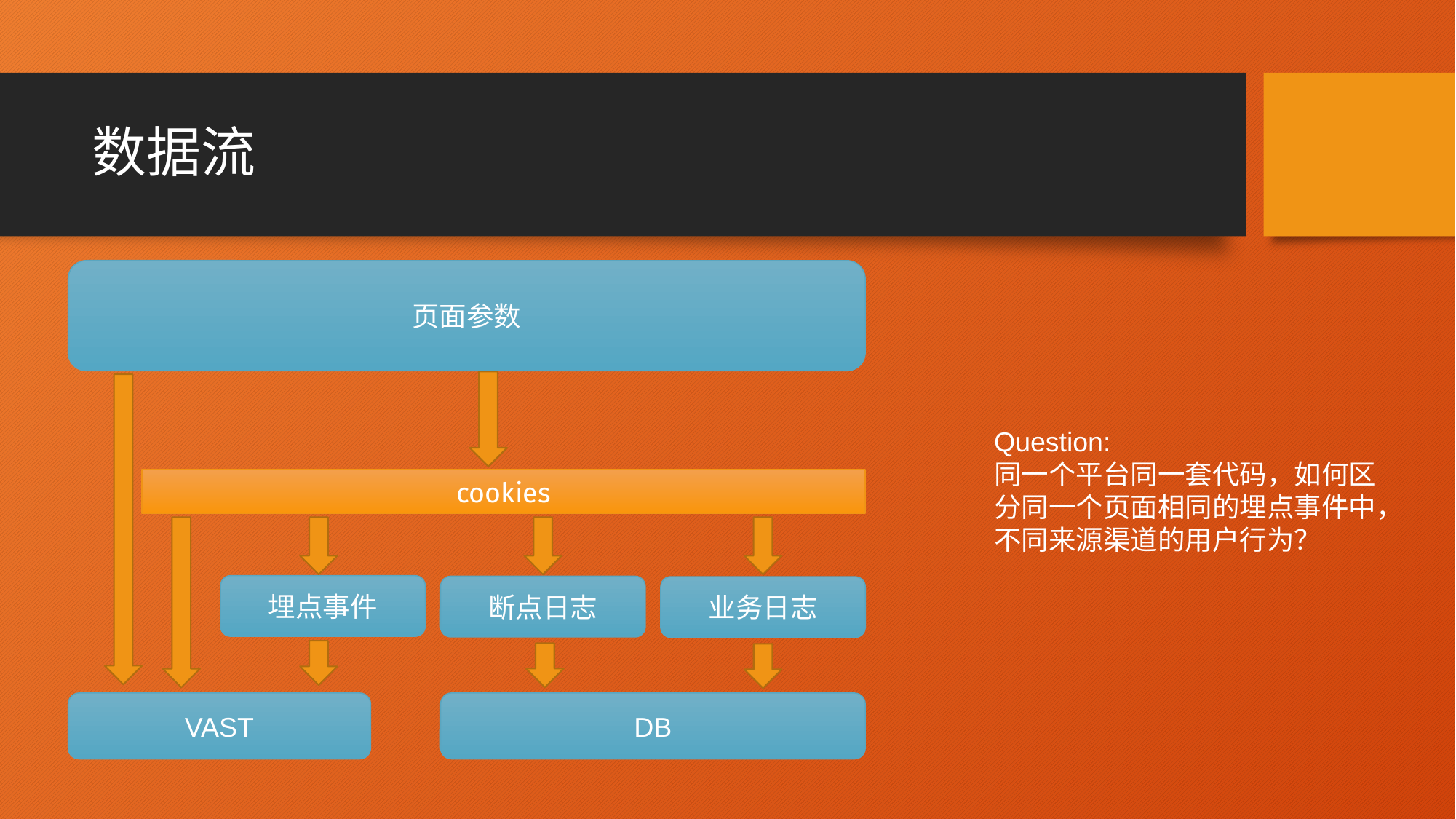

# 数据流
页面参数

Question:
同一个平台同一套代码，如何区分同一个页面相同的埋点事件中，不同来源渠道的用户行为？
cookies

埋点事件
断点日志
业务日志

VAST
DB